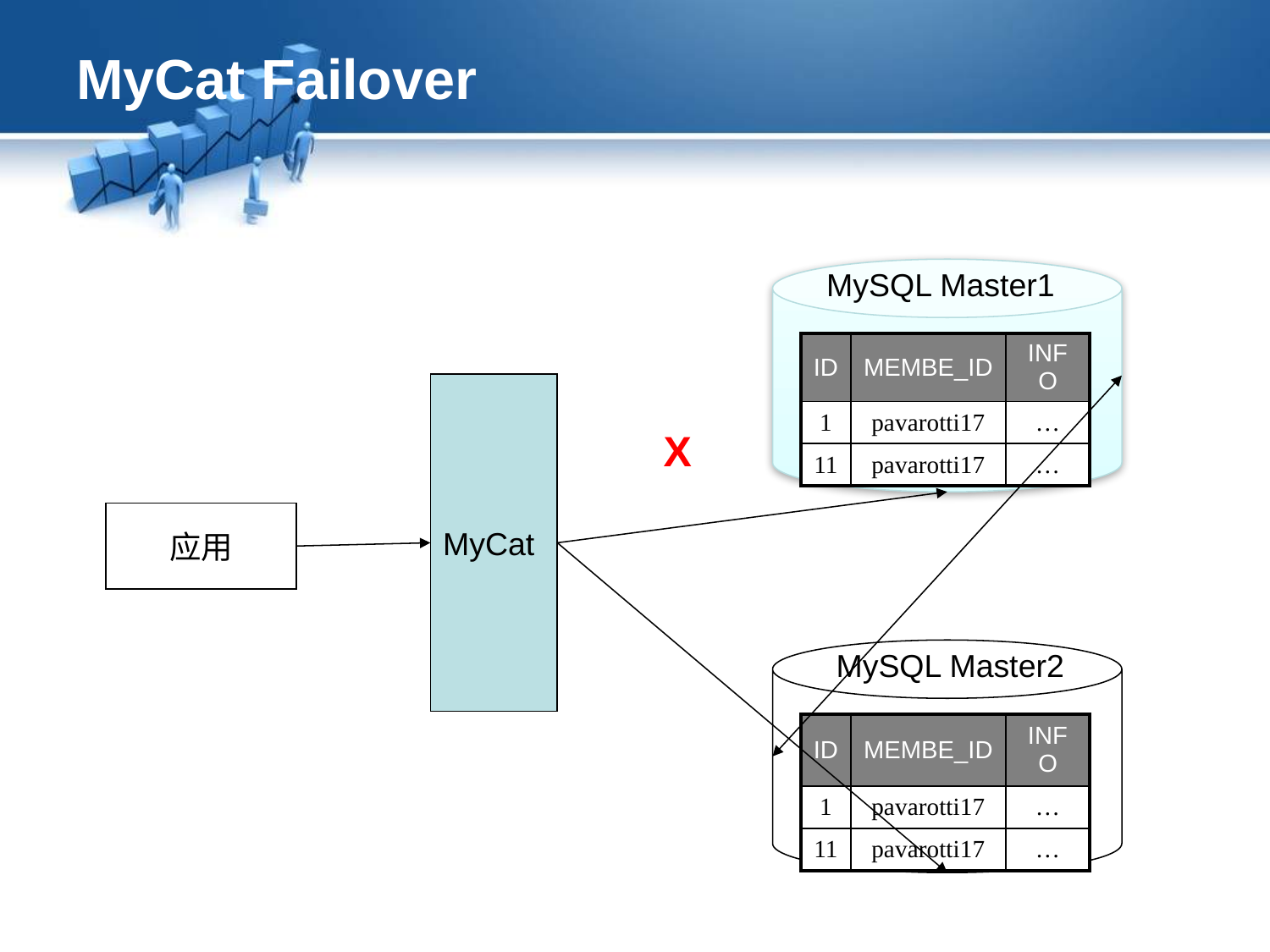

# MyCat Failover
MySQL Master1

| ID | MEMBE\_ID | INFO |
| --- | --- | --- |
| 1 | pavarotti17 | … |
| 11 | pavarotti17 | … |
MyCat
X
应用
MySQL Master2

| ID | MEMBE\_ID | INFO |
| --- | --- | --- |
| 1 | pavarotti17 | … |
| 11 | pavarotti17 | … |